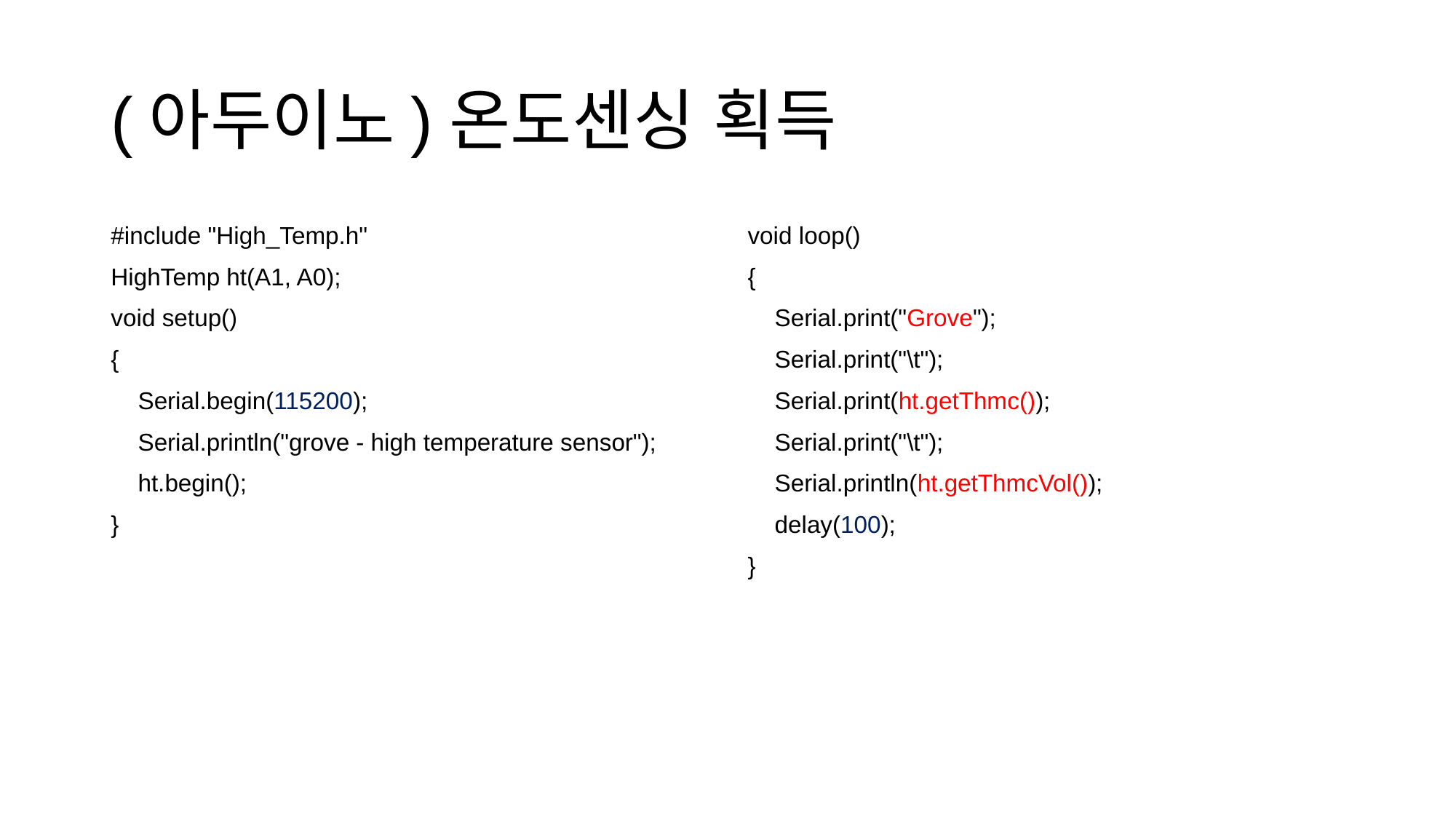

# (아두이노)온도센싱 획득
#include "High_Temp.h"
HighTemp ht(A1, A0);
void setup()
{
    Serial.begin(115200);
    Serial.println("grove - high temperature sensor");
    ht.begin();
}

void loop()
{
    Serial.print("Grove");
    Serial.print("\t");
    Serial.print(ht.getThmc());
    Serial.print("\t");
    Serial.println(ht.getThmcVol());
    delay(100);
}